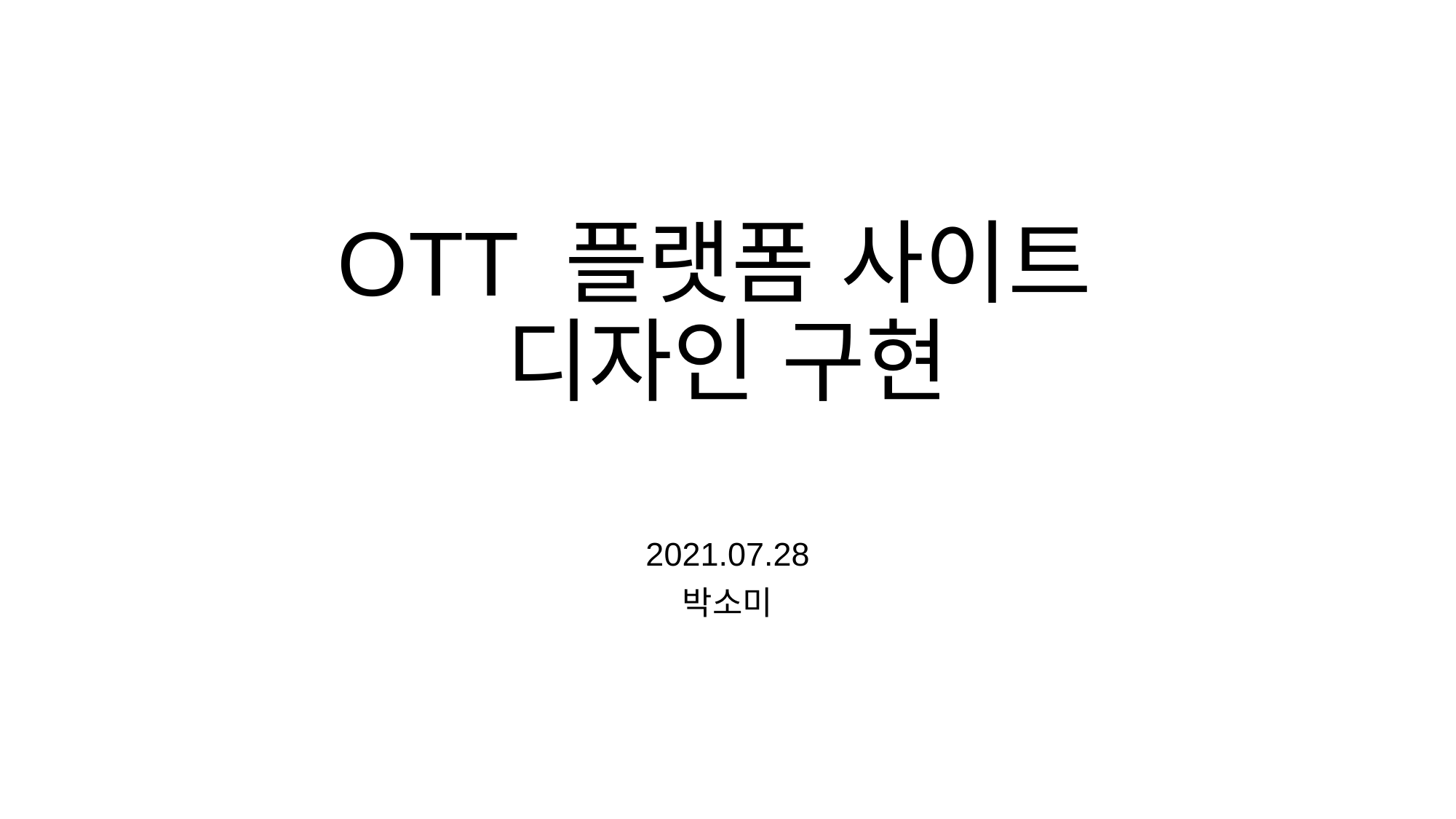

# OTT 플랫폼 사이트 디자인 구현

2021.07.28
박소미